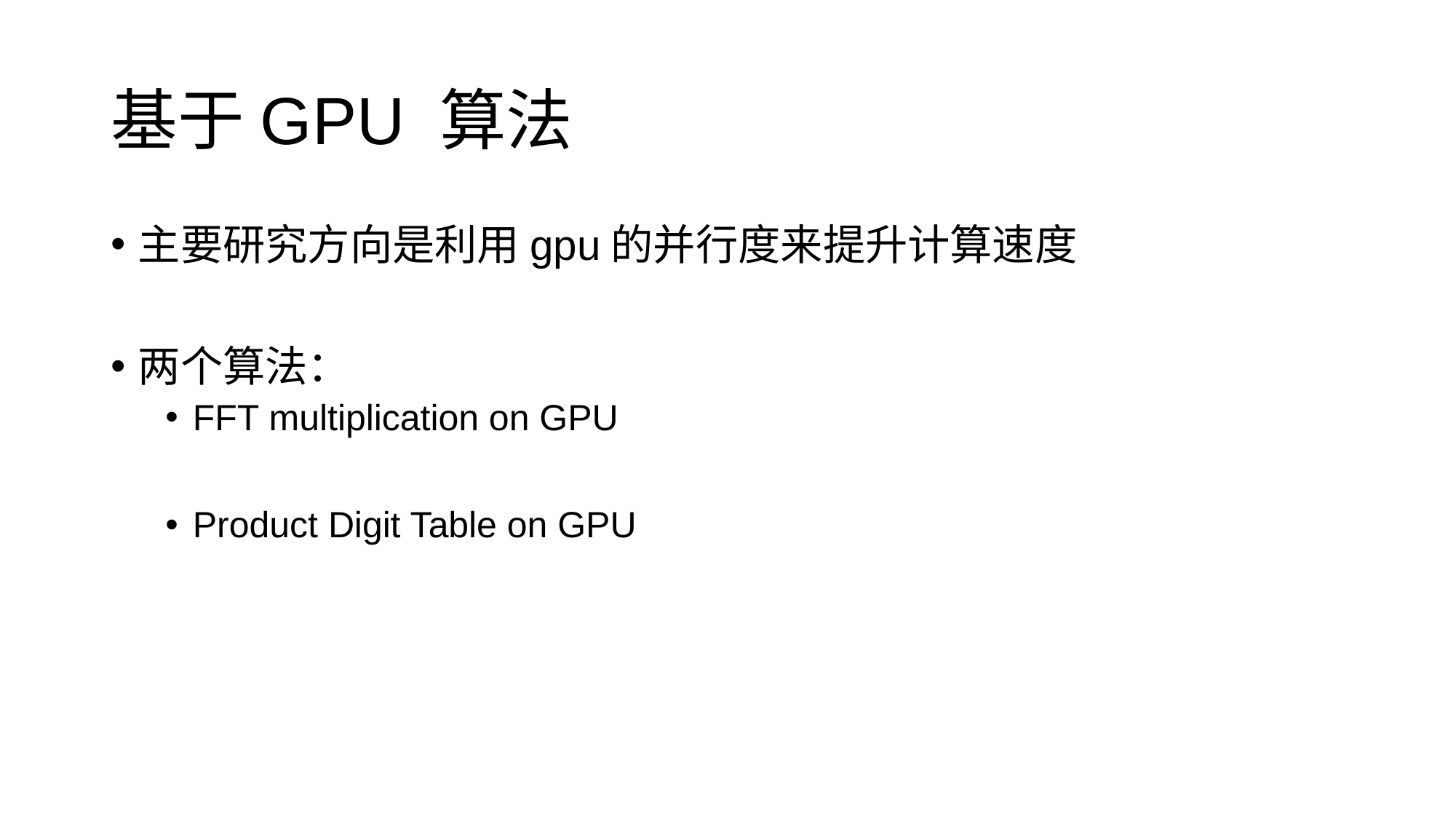

# 基于GPU 算法
主要研究方向是利用gpu的并行度来提升计算速度

两个算法：
FFT multiplication on GPU

Product Digit Table on GPU